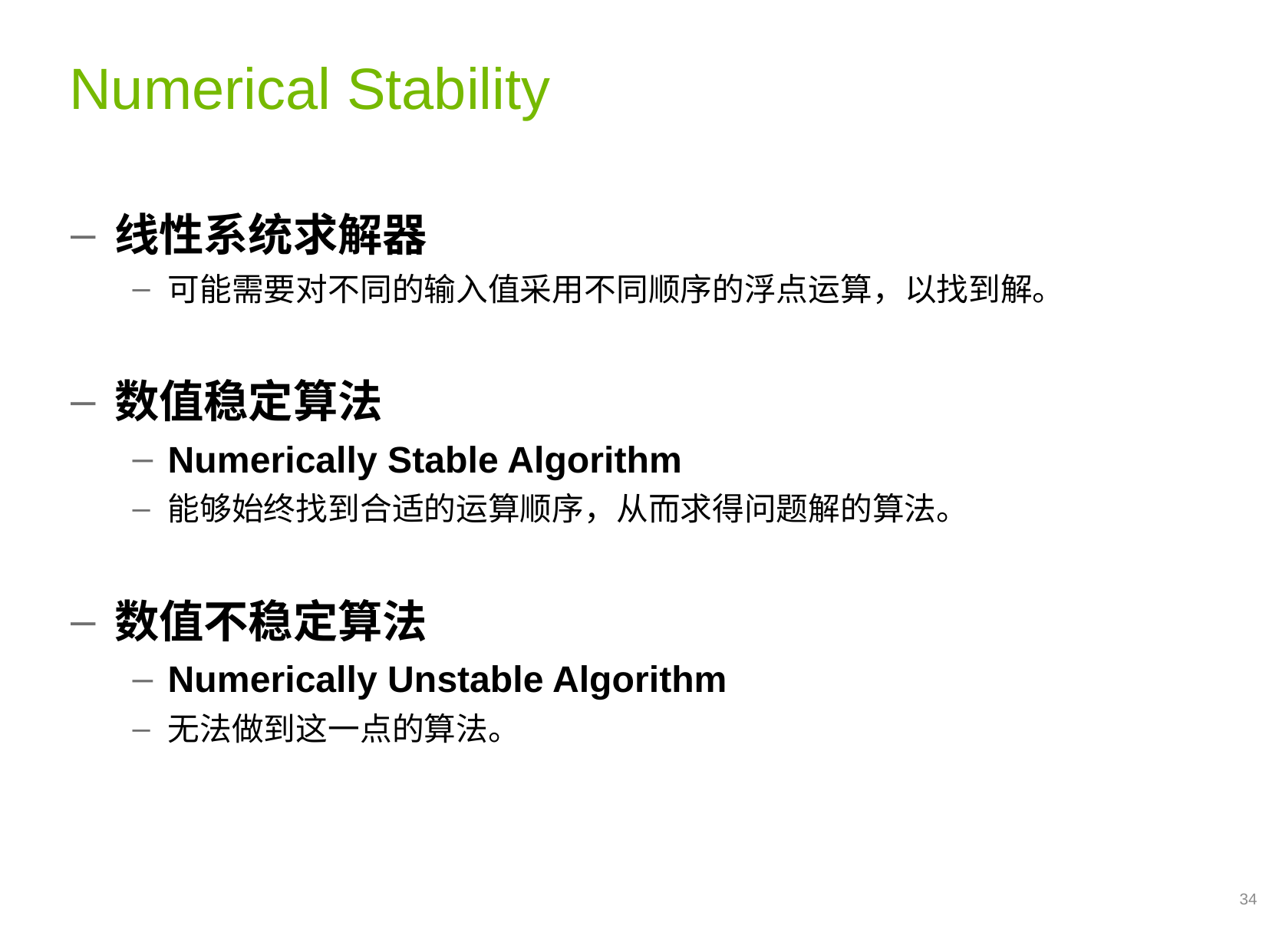

# Numerical Stability
线性系统求解器
可能需要对不同的输入值采用不同顺序的浮点运算，以找到解。

数值稳定算法
Numerically Stable Algorithm
能够始终找到合适的运算顺序，从而求得问题解的算法。

数值不稳定算法
Numerically Unstable Algorithm
无法做到这一点的算法。

34